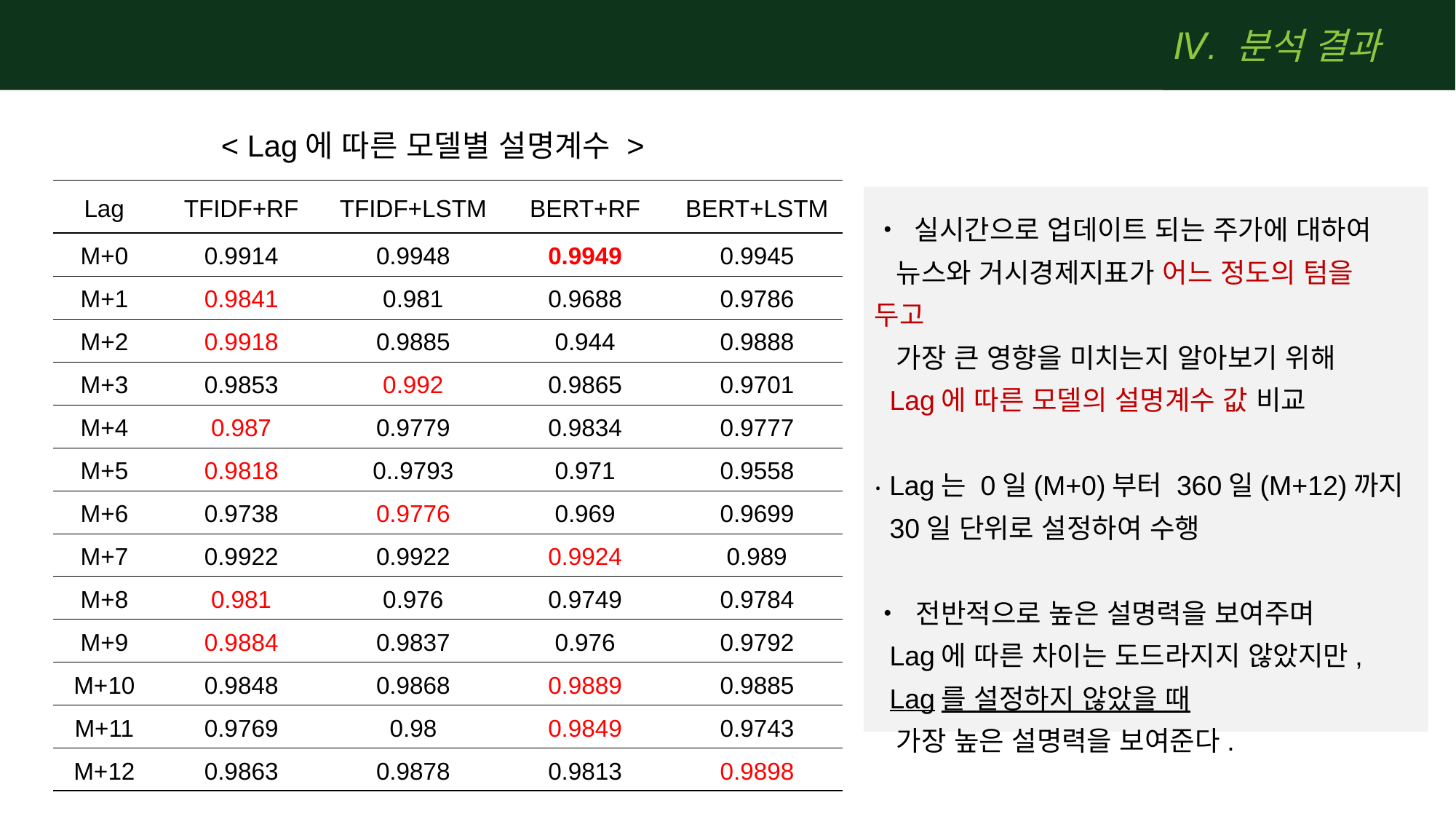

Ⅳ. 분석 결과
< Lag에 따른 모델별 설명계수 >
| Lag | TFIDF+RF | TFIDF+LSTM | BERT+RF | BERT+LSTM |
| --- | --- | --- | --- | --- |
| M+0 | 0.9914 | 0.9948 | 0.9949 | 0.9945 |
| M+1 | 0.9841 | 0.981 | 0.9688 | 0.9786 |
| M+2 | 0.9918 | 0.9885 | 0.944 | 0.9888 |
| M+3 | 0.9853 | 0.992 | 0.9865 | 0.9701 |
| M+4 | 0.987 | 0.9779 | 0.9834 | 0.9777 |
| M+5 | 0.9818 | 0..9793 | 0.971 | 0.9558 |
| M+6 | 0.9738 | 0.9776 | 0.969 | 0.9699 |
| M+7 | 0.9922 | 0.9922 | 0.9924 | 0.989 |
| M+8 | 0.981 | 0.976 | 0.9749 | 0.9784 |
| M+9 | 0.9884 | 0.9837 | 0.976 | 0.9792 |
| M+10 | 0.9848 | 0.9868 | 0.9889 | 0.9885 |
| M+11 | 0.9769 | 0.98 | 0.9849 | 0.9743 |
| M+12 | 0.9863 | 0.9878 | 0.9813 | 0.9898 |

‧ 실시간으로 업데이트 되는 주가에 대하여
  뉴스와 거시경제지표가 어느 정도의 텀을 두고
  가장 큰 영향을 미치는지 알아보기 위해
  Lag에 따른 모델의 설명계수 값 비교

‧ Lag는 0일(M+0)부터 360일(M+12)까지
  30일 단위로 설정하여 수행

‧ 전반적으로 높은 설명력을 보여주며
  Lag에 따른 차이는 도드라지지 않았지만,
  Lag를 설정하지 않았을 때
  가장 높은 설명력을 보여준다.